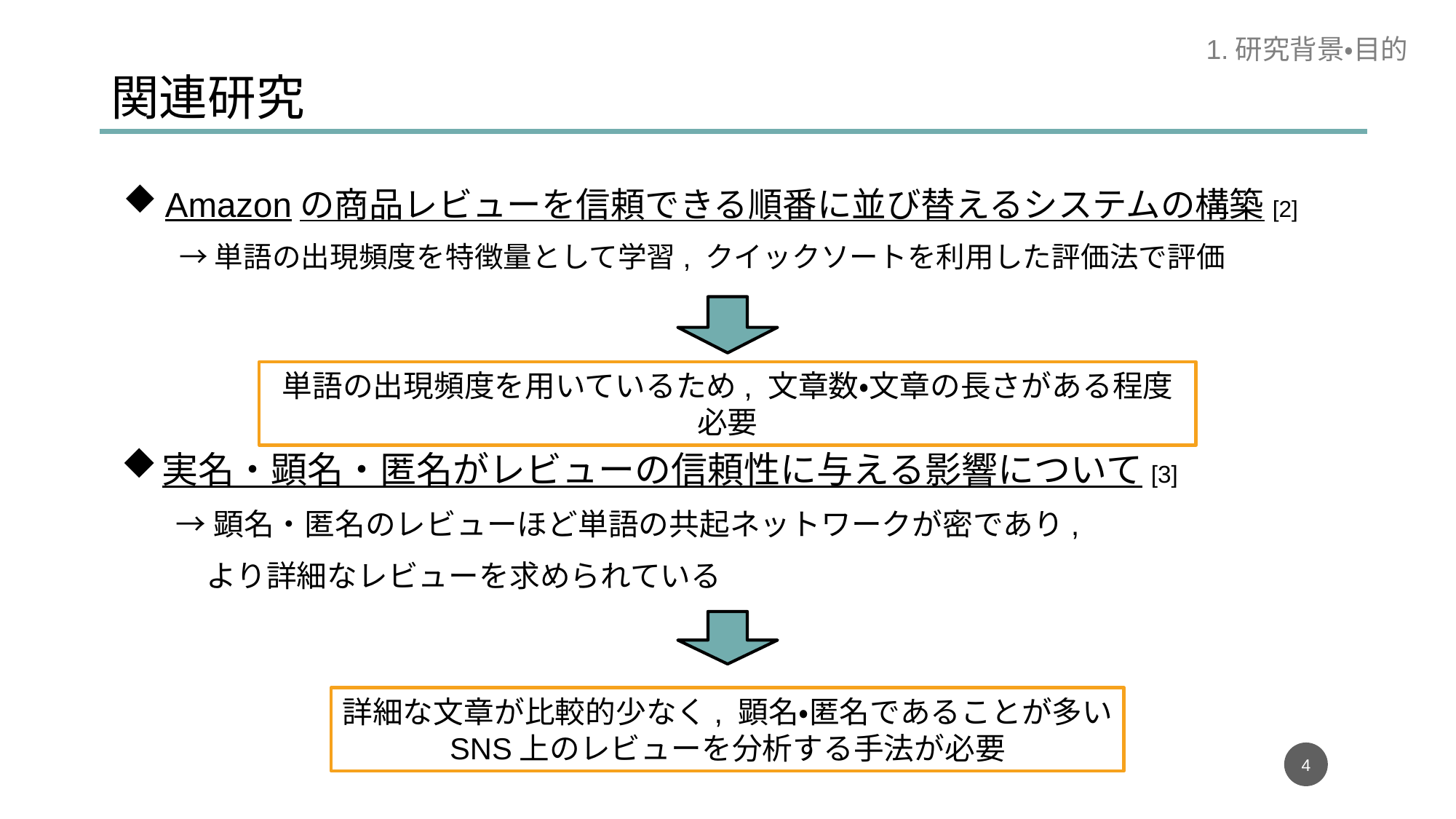

1.研究背景・目的
関連研究
Amazonの商品レビューを信頼できる順番に並び替えるシステムの構築[2]
→単語の出現頻度を特徴量として学習, クイックソートを利用した評価法で評価

単語の出現頻度を用いているため, 文章数・文章の長さがある程度必要
実名・顕名・匿名がレビューの信頼性に与える影響について[3]
→顕名・匿名のレビューほど単語の共起ネットワークが密であり,
　より詳細なレビューを求められている

詳細な文章が比較的少なく, 顕名・匿名であることが多い
SNS上のレビューを分析する手法が必要
4